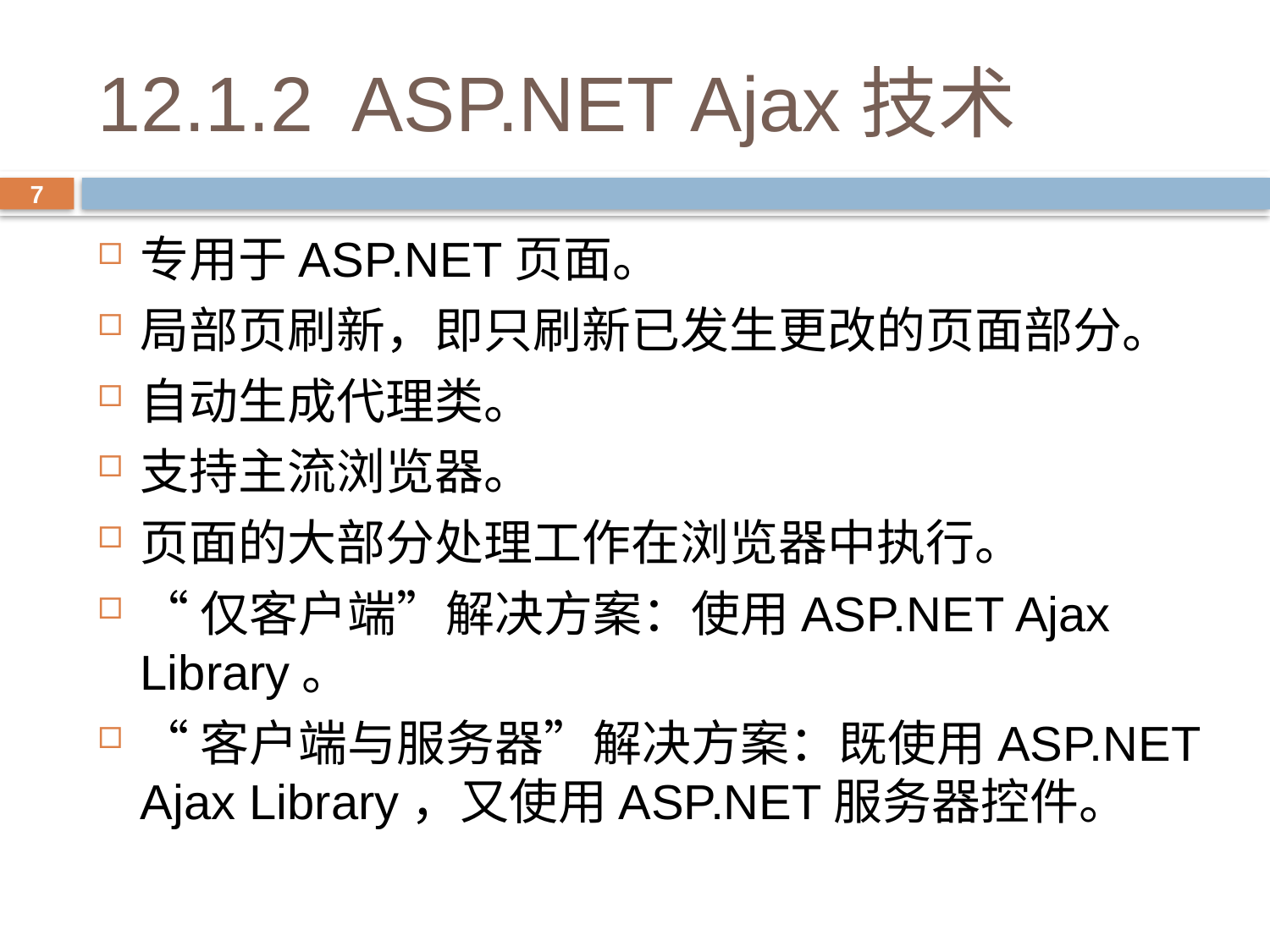

# 12.1.2  ASP.NET Ajax技术
7
专用于ASP.NET页面。
局部页刷新，即只刷新已发生更改的页面部分。
自动生成代理类。
支持主流浏览器。
页面的大部分处理工作在浏览器中执行。
“仅客户端”解决方案：使用ASP.NET Ajax Library。
“客户端与服务器”解决方案：既使用ASP.NET Ajax Library，又使用ASP.NET服务器控件。